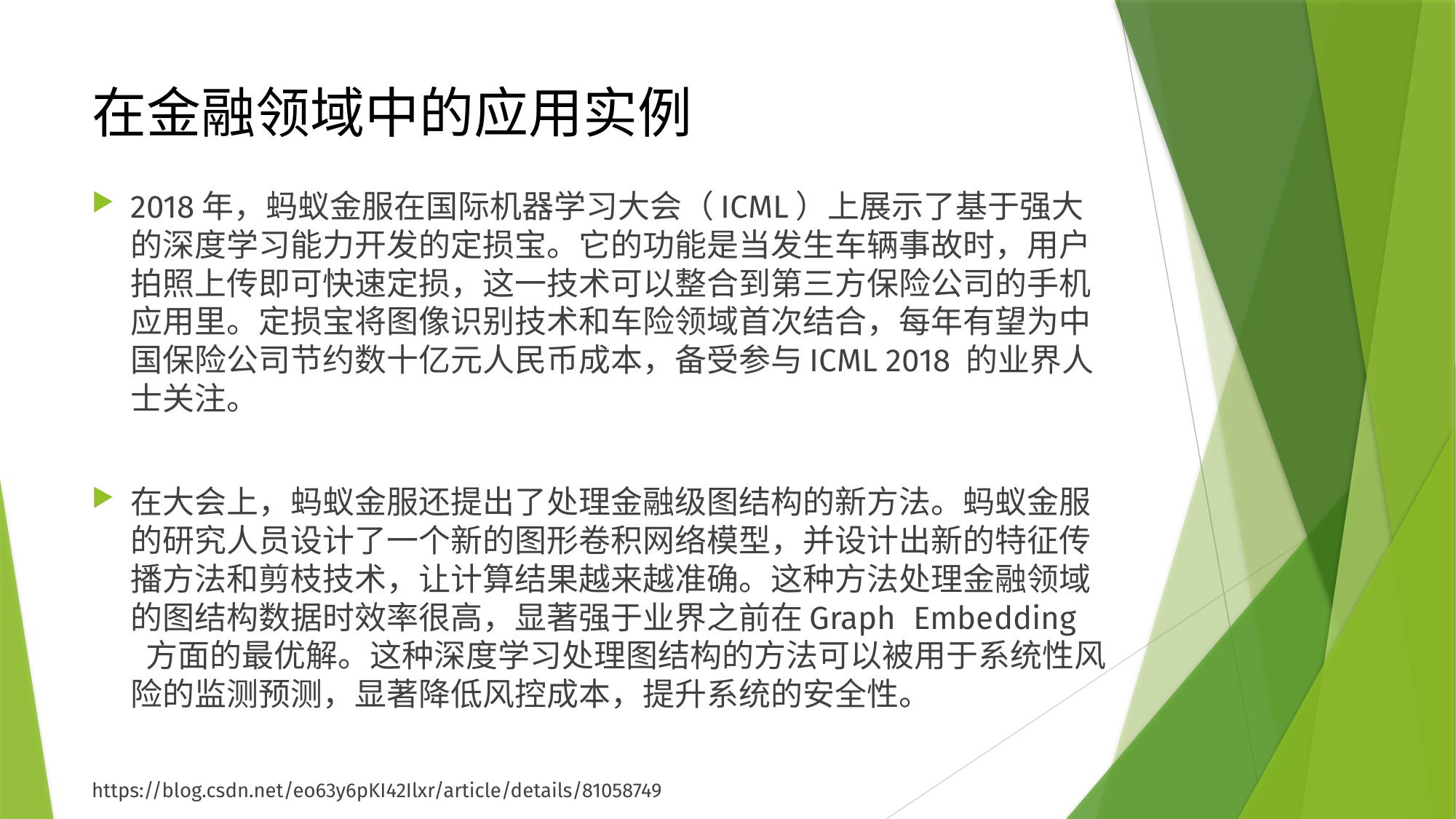

# 在金融领域中的应用实例
2018年，蚂蚁金服在国际机器学习大会（ICML）上展示了基于强大的深度学习能力开发的定损宝。它的功能是当发生车辆事故时，用户拍照上传即可快速定损，这一技术可以整合到第三方保险公司的手机应用里。定损宝将图像识别技术和车险领域首次结合，每年有望为中国保险公司节约数十亿元人民币成本，备受参与ICML 2018 的业界人士关注。

在大会上，蚂蚁金服还提出了处理金融级图结构的新方法。蚂蚁金服的研究人员设计了一个新的图形卷积网络模型，并设计出新的特征传播方法和剪枝技术，让计算结果越来越准确。这种方法处理金融领域的图结构数据时效率很高，显著强于业界之前在Graph  Embedding  方面的最优解。这种深度学习处理图结构的方法可以被用于系统性风险的监测预测，显著降低风控成本，提升系统的安全性。

https://blog.csdn.net/eo63y6pKI42Ilxr/article/details/81058749